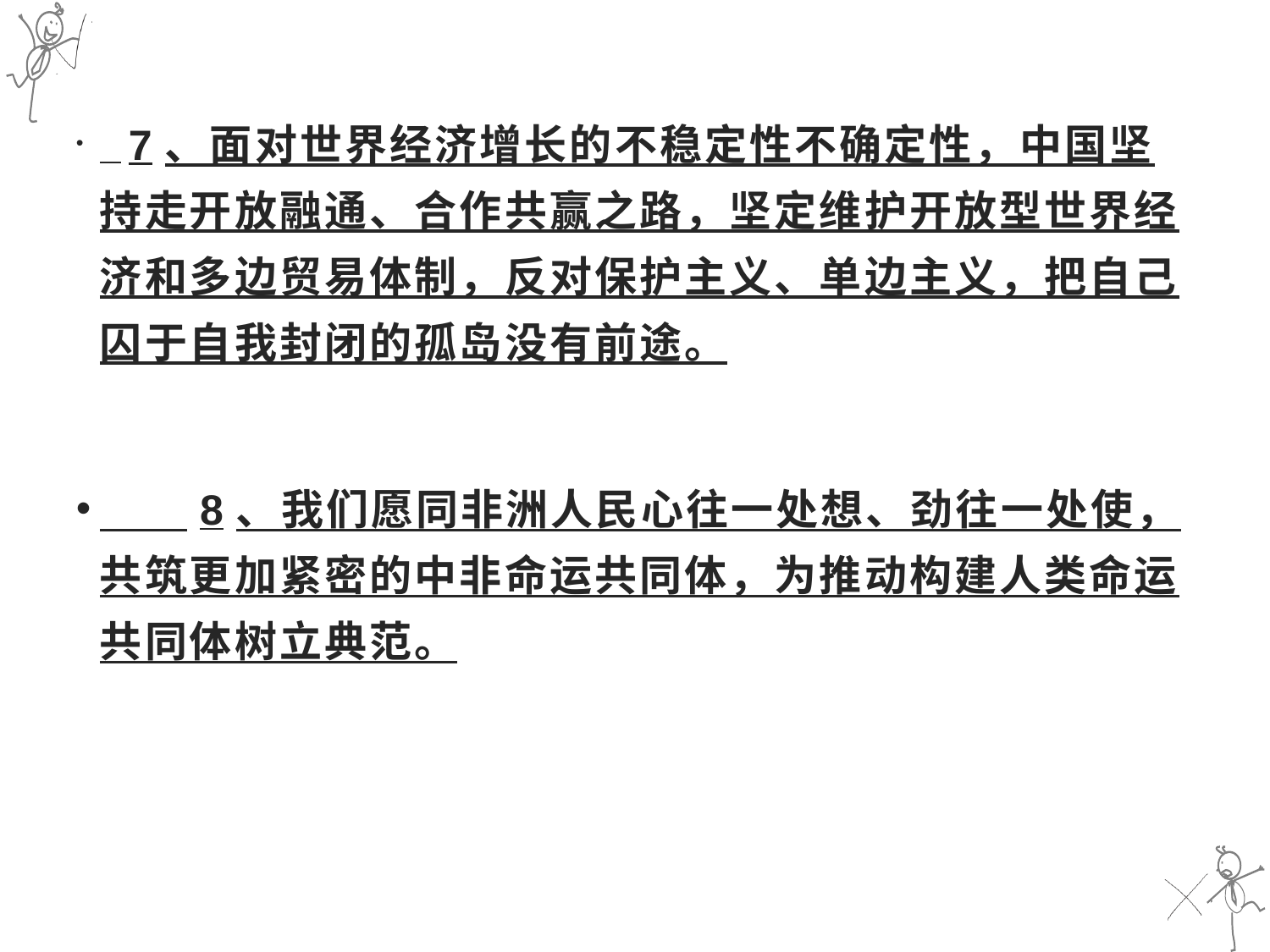

7、面对世界经济增长的不稳定性不确定性，中国坚持走开放融通、合作共赢之路，坚定维护开放型世界经济和多边贸易体制，反对保护主义、单边主义，把自己囚于自我封闭的孤岛没有前途。

　　8、我们愿同非洲人民心往一处想、劲往一处使，共筑更加紧密的中非命运共同体，为推动构建人类命运共同体树立典范。